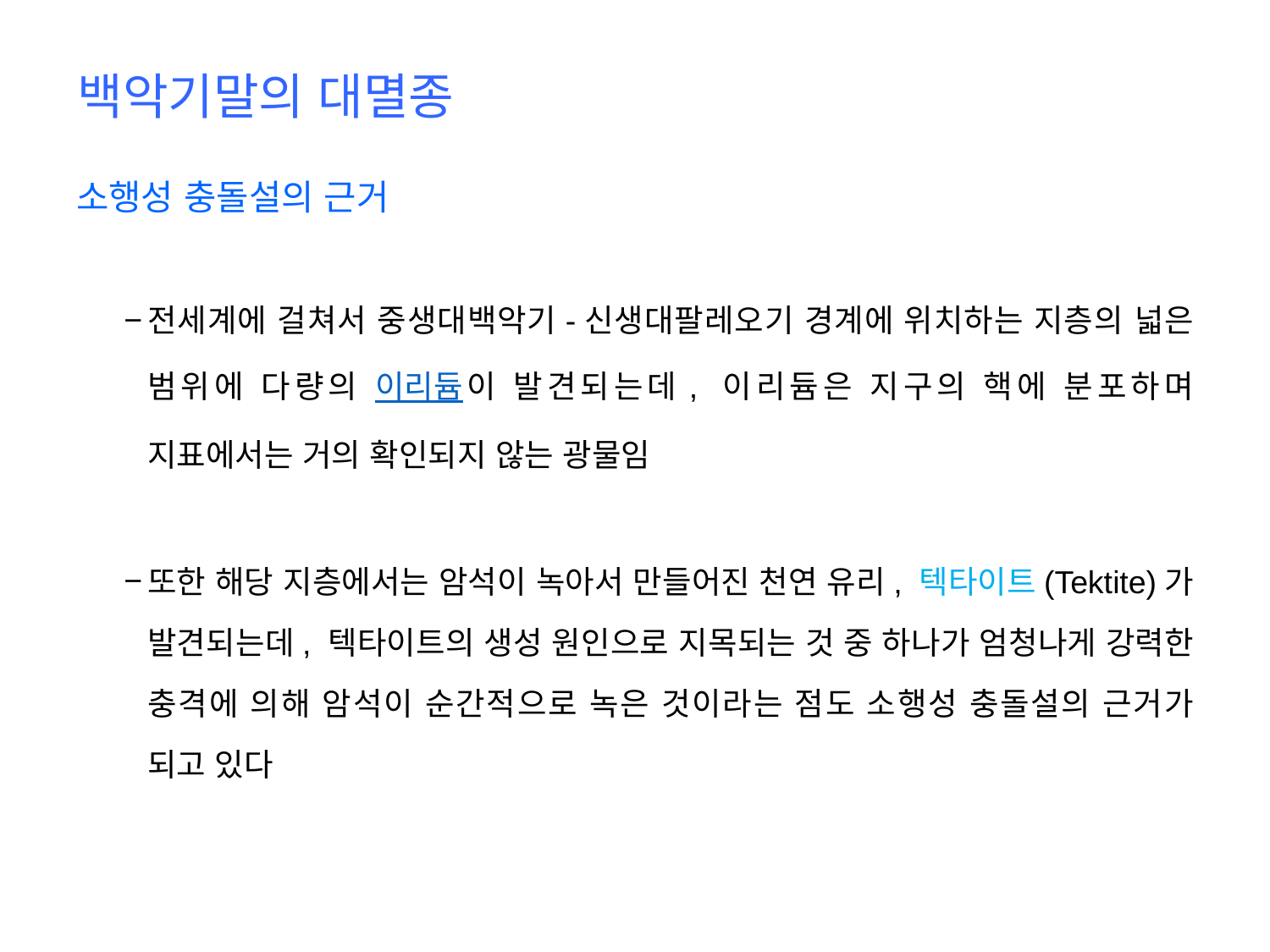

# 백악기말의 대멸종
소행성 충돌설의 근거

전세계에 걸쳐서 중생대백악기-신생대팔레오기 경계에 위치하는 지층의 넓은 범위에 다량의 이리듐이 발견되는데, 이리듐은 지구의 핵에 분포하며 지표에서는 거의 확인되지 않는 광물임

또한 해당 지층에서는 암석이 녹아서 만들어진 천연 유리, 텍타이트(Tektite)가 발견되는데, 텍타이트의 생성 원인으로 지목되는 것 중 하나가 엄청나게 강력한 충격에 의해 암석이 순간적으로 녹은 것이라는 점도 소행성 충돌설의 근거가 되고 있다